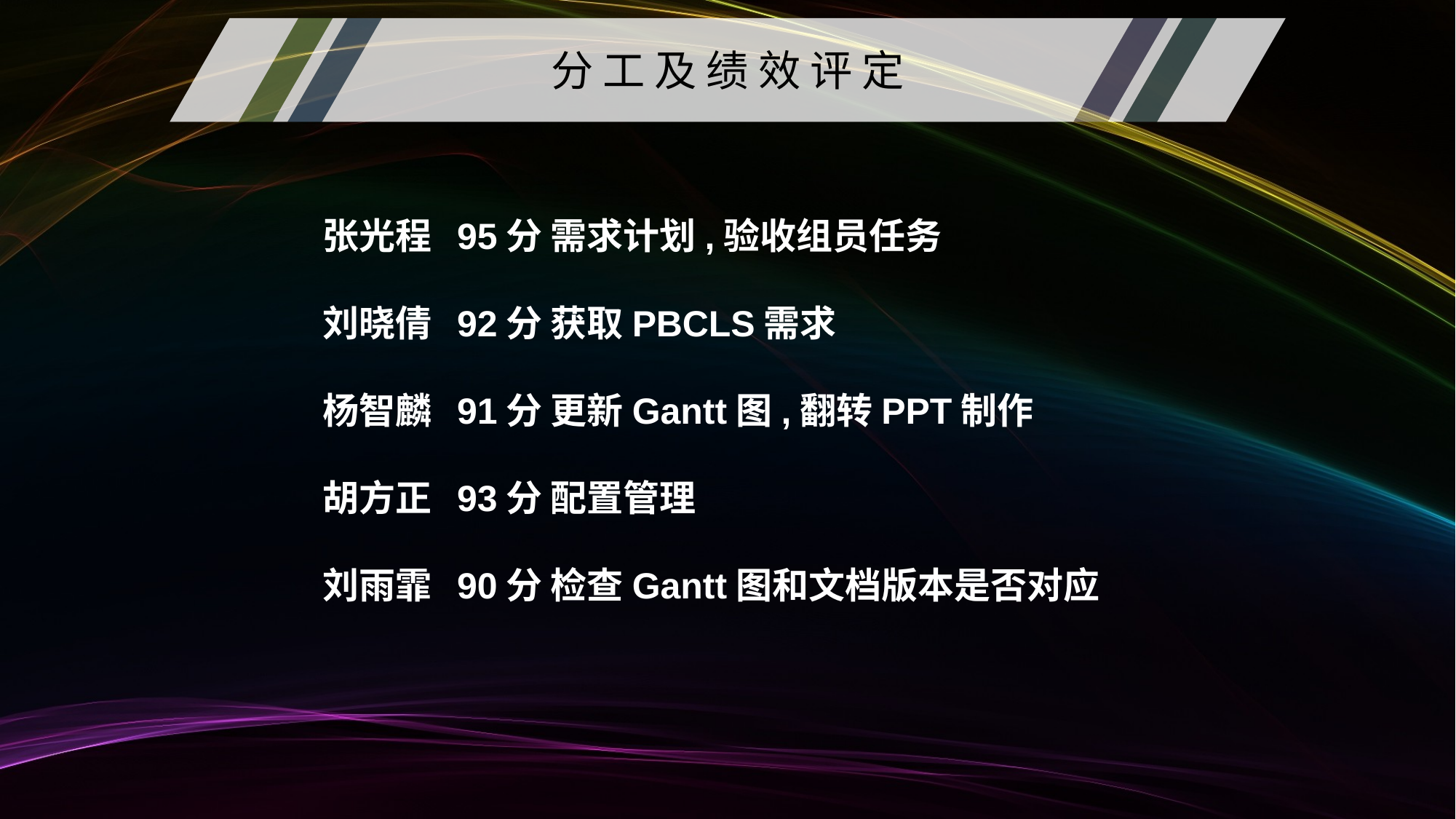

分 工 及 绩 效 评 定
张光程  95分 需求计划,验收组员任务

刘晓倩  92分 获取PBCLS需求

杨智麟  91分 更新Gantt图,翻转PPT制作

胡方正  93分 配置管理

刘雨霏  90分 检查Gantt图和文档版本是否对应

39